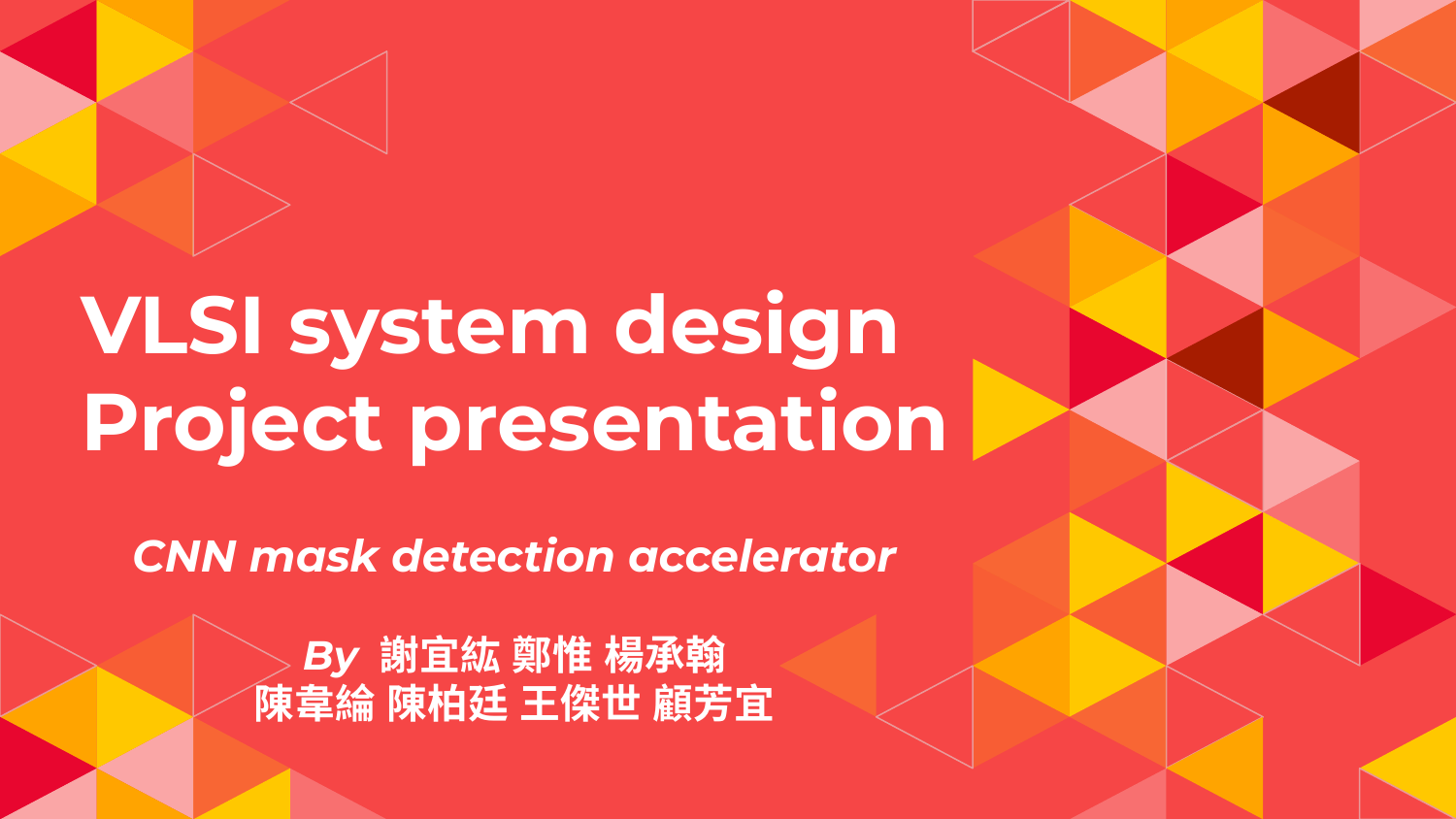

# VLSI system design
Project presentation
CNN mask detection accelerator

By 謝宜紘 鄭惟 楊承翰
陳韋綸 陳柏廷 王傑世 顧芳宜